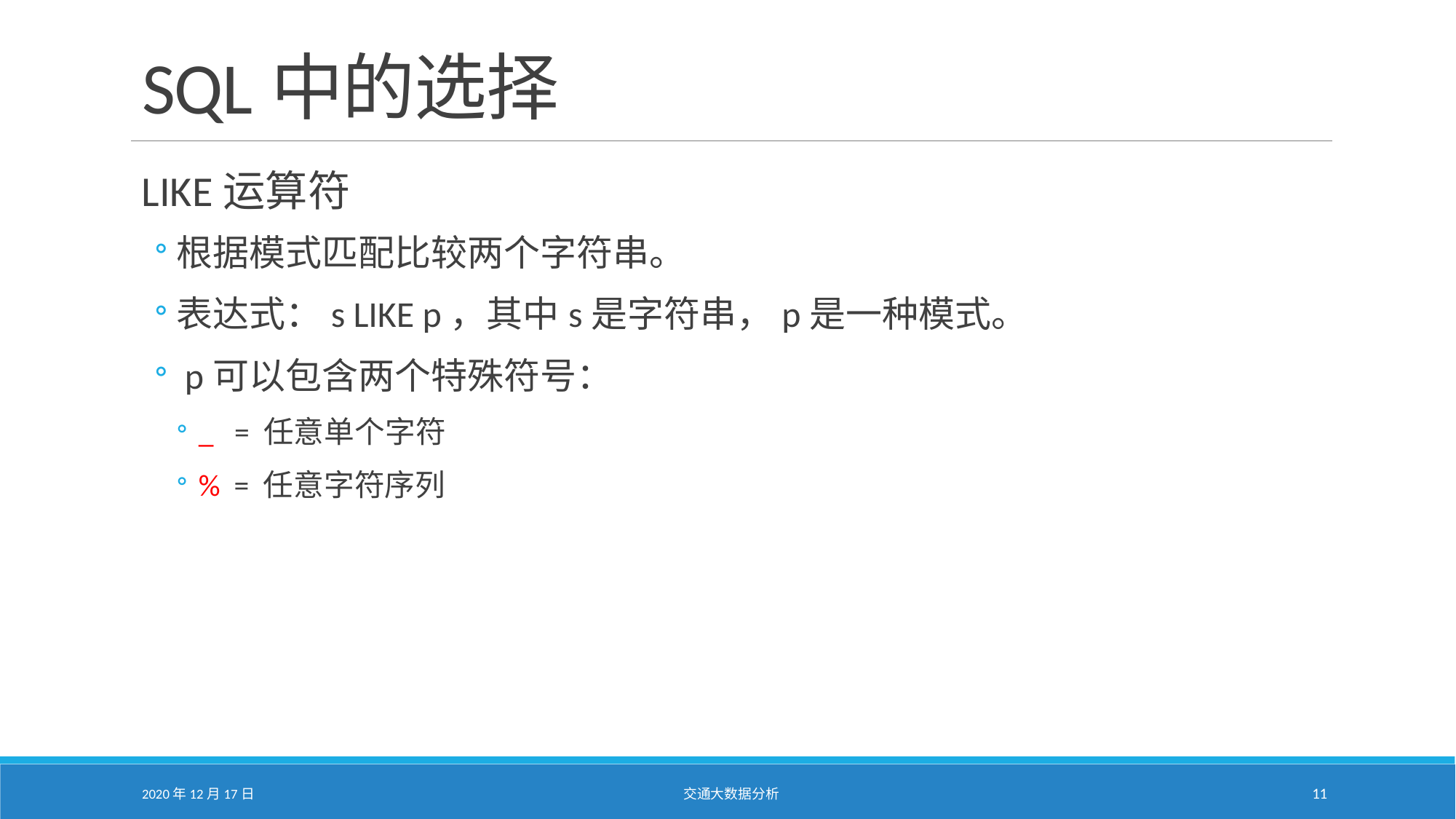

# SQL中的选择
LIKE运算符
根据模式匹配比较两个字符串。
表达式：s LIKE p，其中s是字符串，p是一种模式。
 p可以包含两个特殊符号：
_   = 任意单个字符
%  = 任意字符序列
2020年12月17日
交通大数据分析
11